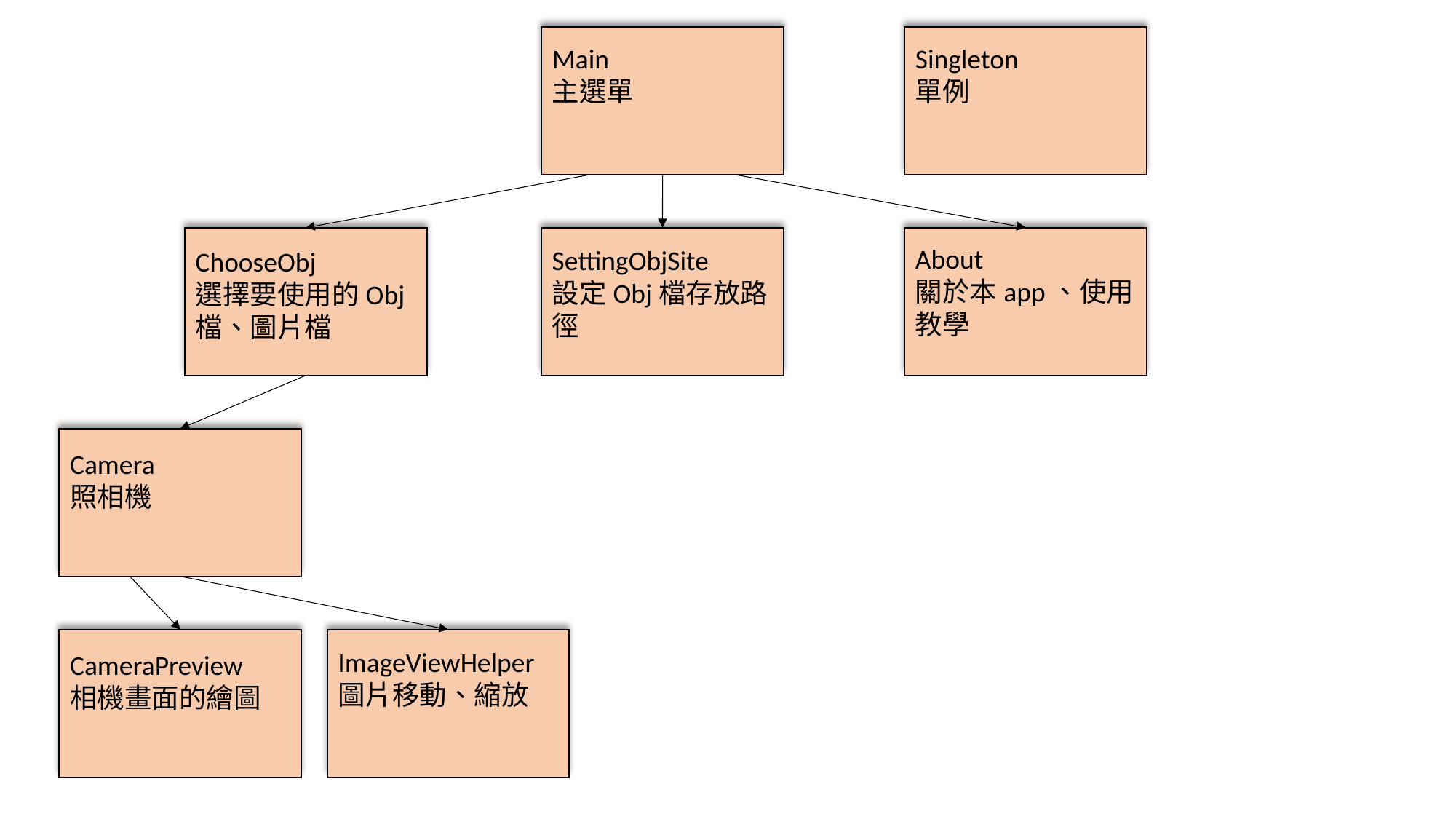

Main
主選單

Singleton
單例

ChooseObj
選擇要使用的Obj檔、圖片檔

SettingObjSite
設定Obj檔存放路徑

About
關於本app、使用教學

Camera
照相機

CameraPreview
相機畫面的繪圖

ImageViewHelper
圖片移動、縮放